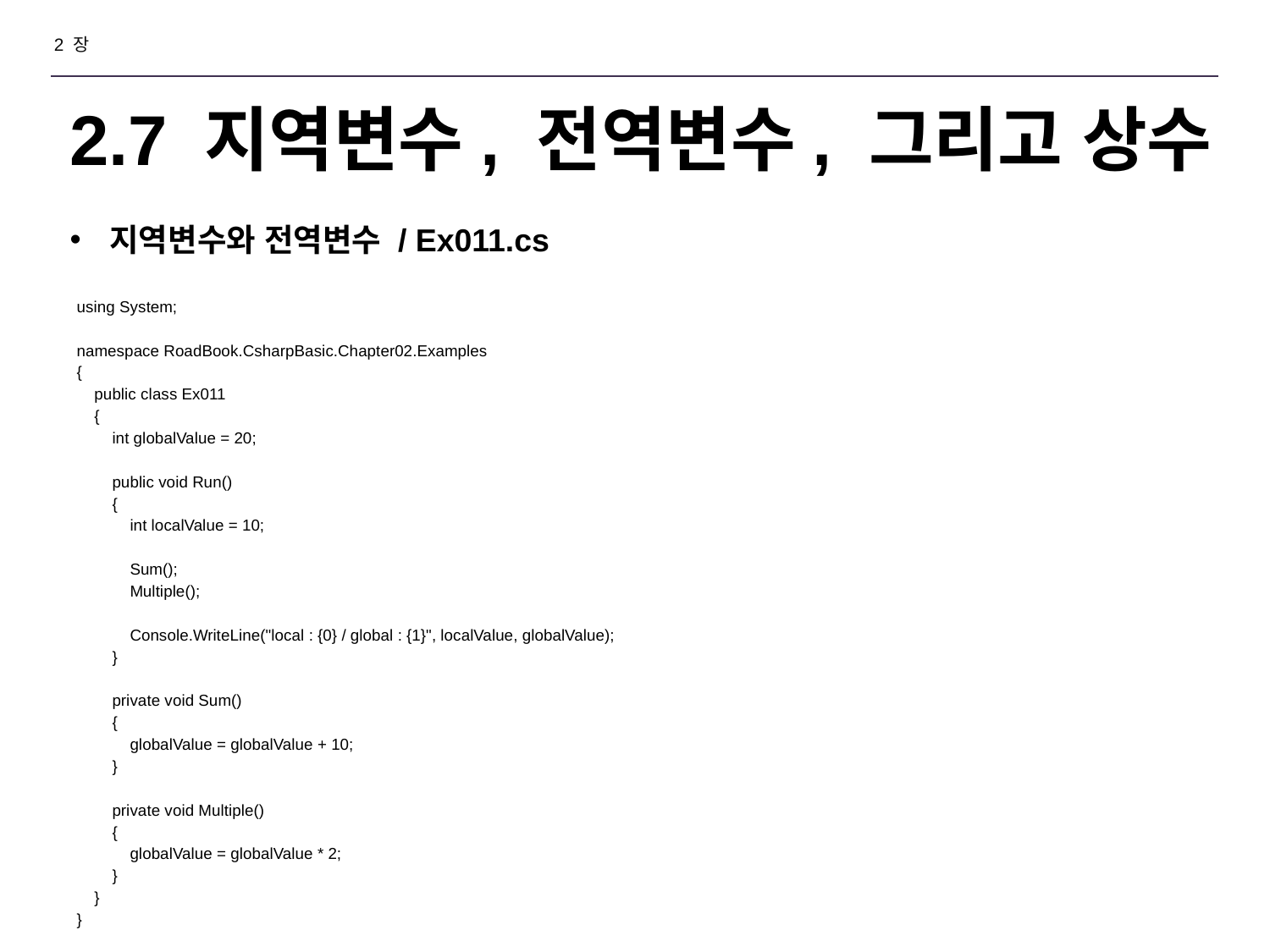

2 장
# 2.7 지역변수, 전역변수, 그리고 상수
지역변수와 전역변수 / Ex011.cs

using System;

namespace RoadBook.CsharpBasic.Chapter02.Examples
{
    public class Ex011
    {
        int globalValue = 20;

        public void Run()
        {
            int localValue = 10;

            Sum();
            Multiple();

            Console.WriteLine("local : {0} / global : {1}", localValue, globalValue);
        }

        private void Sum()
        {
            globalValue = globalValue + 10;
        }

        private void Multiple()
        {
            globalValue = globalValue * 2;
        }
    }
}